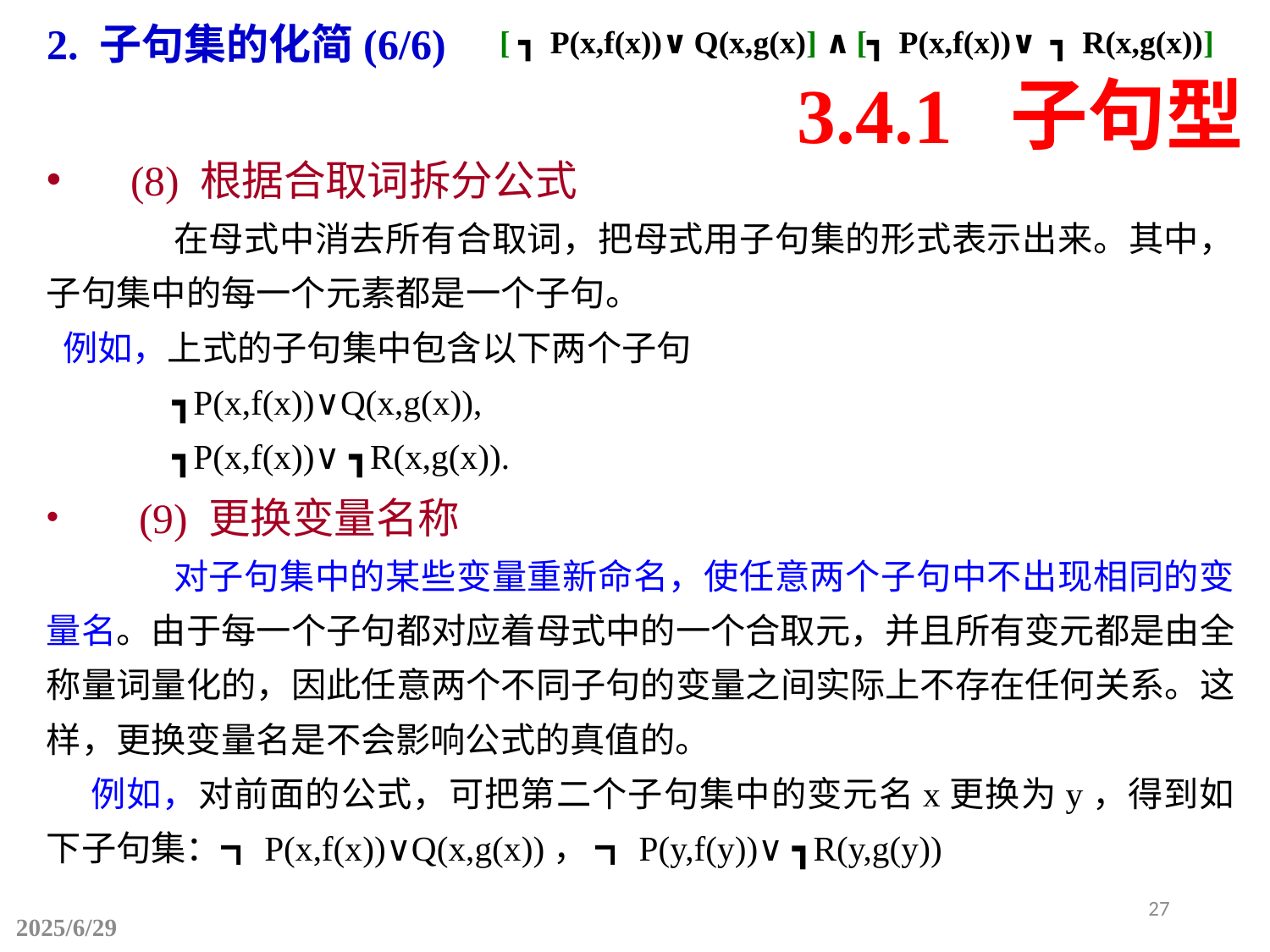

2. 子句集的化简(6/6)
[ ┓P(x,f(x))∨Q(x,g(x)] ∧[┓P(x,f(x))∨ ┓R(x,g(x))]
3.4.1  子句型
(8) 根据合取词拆分公式
 	在母式中消去所有合取词，把母式用子句集的形式表示出来。其中，子句集中的每一个元素都是一个子句。
 例如，上式的子句集中包含以下两个子句
  		┓P(x,f(x))∨Q(x,g(x)),
		┓P(x,f(x))∨ ┓R(x,g(x)).
 (9) 更换变量名称
 	对子句集中的某些变量重新命名，使任意两个子句中不出现相同的变量名。由于每一个子句都对应着母式中的一个合取元，并且所有变元都是由全称量词量化的，因此任意两个不同子句的变量之间实际上不存在任何关系。这样，更换变量名是不会影响公式的真值的。
    例如，对前面的公式，可把第二个子句集中的变元名x更换为y，得到如下子句集：┓P(x,f(x))∨Q(x,g(x))， ┓P(y,f(y))∨ ┓R(y,g(y))
27
2025/6/29